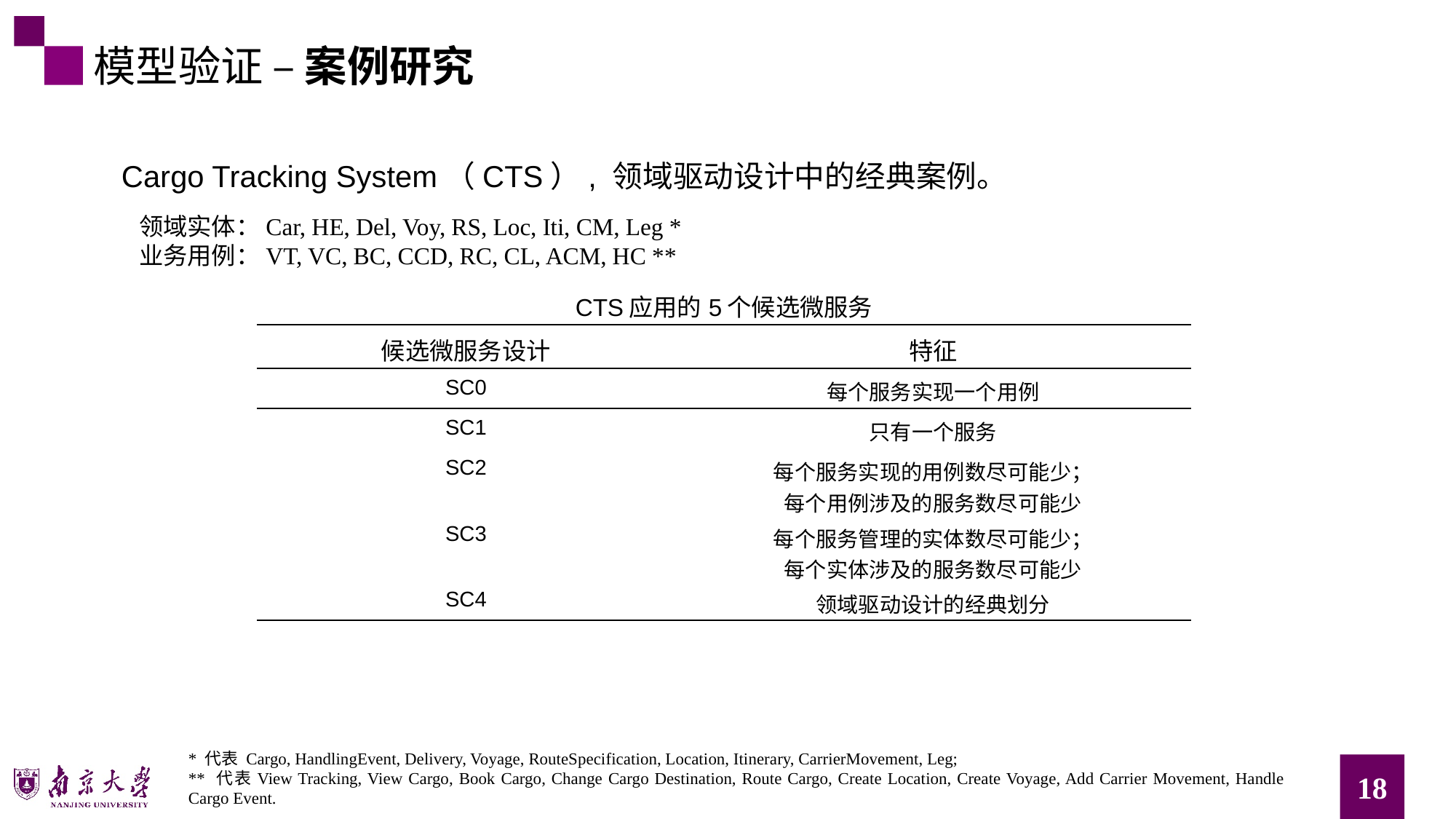

模型验证 – 案例研究
Cargo Tracking System（CTS）, 领域驱动设计中的经典案例。
领域实体：Car, HE, Del, Voy, RS, Loc, Iti, CM, Leg *
业务用例：VT, VC, BC, CCD, RC, CL, ACM, HC **
| CTS应用的5个候选微服务 |  |
| --- | --- |
| 候选微服务设计 | 特征 |
| SC0 | 每个服务实现一个用例 |
| SC1 | 只有一个服务 |
| SC2 | 每个服务实现的用例数尽可能少； 每个用例涉及的服务数尽可能少 |
| SC3 | 每个服务管理的实体数尽可能少； 每个实体涉及的服务数尽可能少 |
| SC4 | 领域驱动设计的经典划分 |
* 代表 Cargo, HandlingEvent, Delivery, Voyage, RouteSpecification, Location, Itinerary, CarrierMovement, Leg;
** 代表View Tracking, View Cargo, Book Cargo, Change Cargo Destination, Route Cargo, Create Location, Create Voyage, Add Carrier Movement, Handle Cargo Event.
18